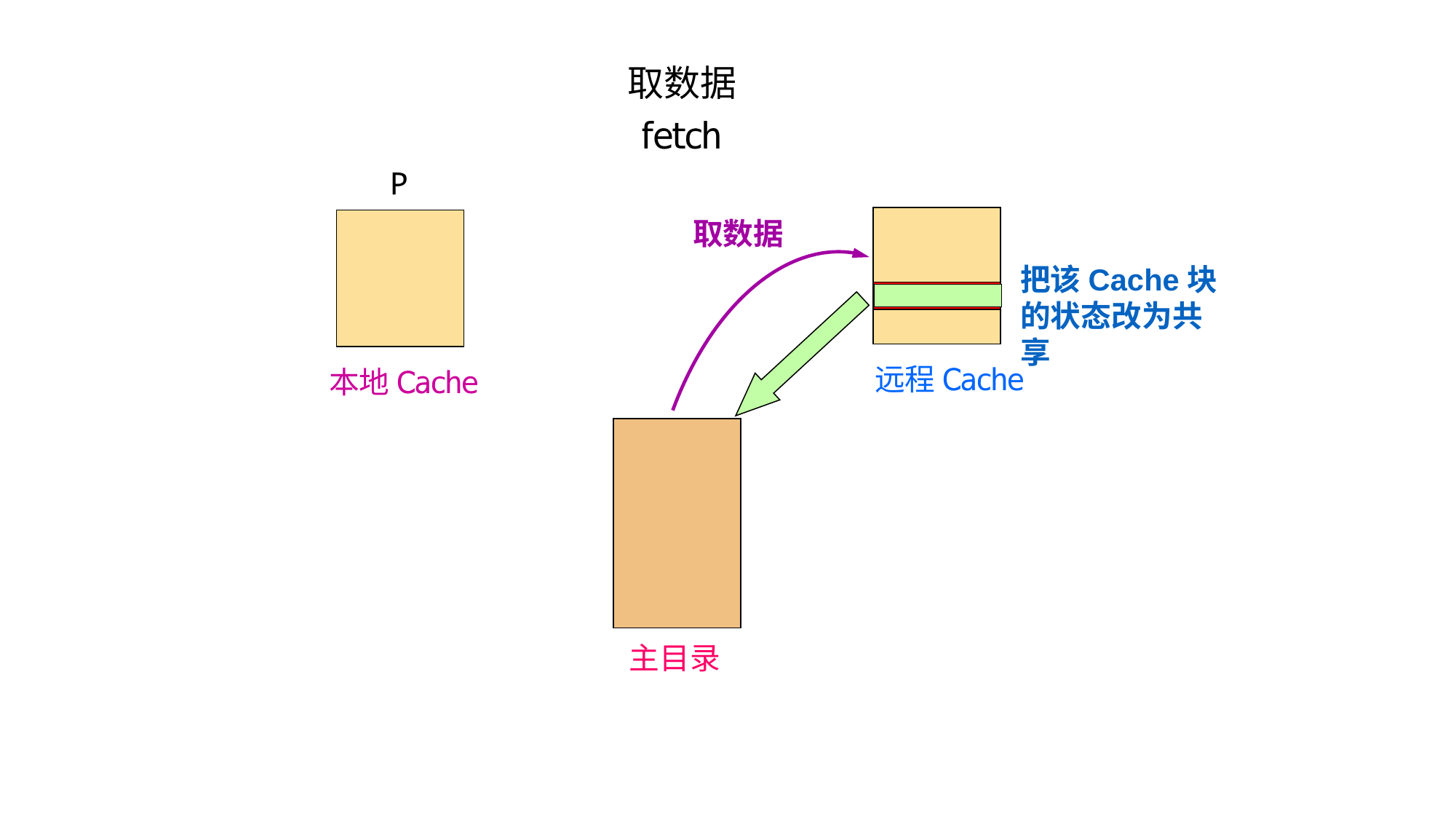

取数据
fetch
P

取数据

把该Cache块的状态改为共享

远程Cache
本地Cache

主目录